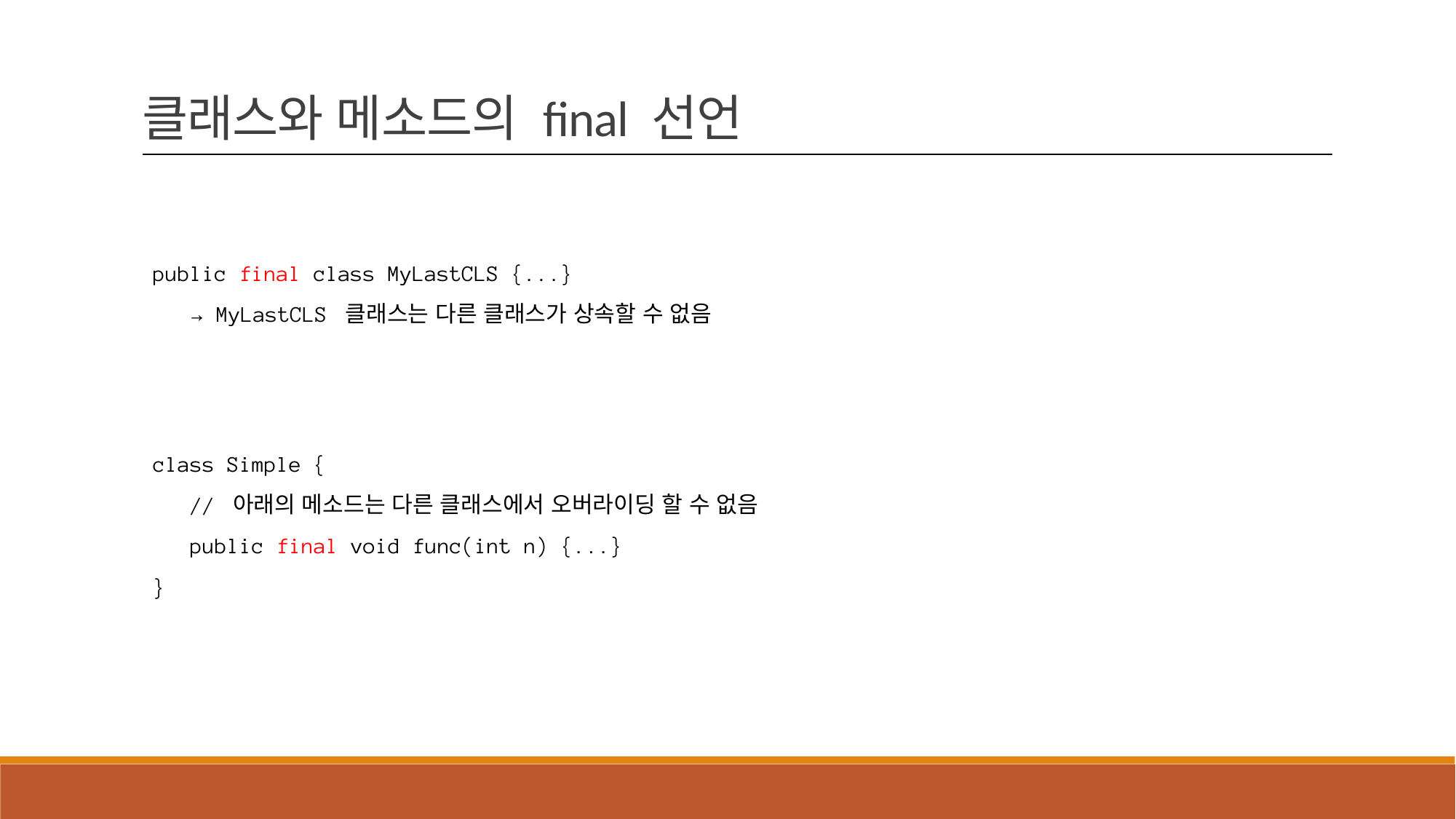

클래스와 메소드의 final 선언
public final class MyLastCLS {...}
   → MyLastCLS 클래스는 다른 클래스가 상속할 수 없음
class Simple {
   // 아래의 메소드는 다른 클래스에서 오버라이딩 할 수 없음
   public final void func(int n) {...}
}